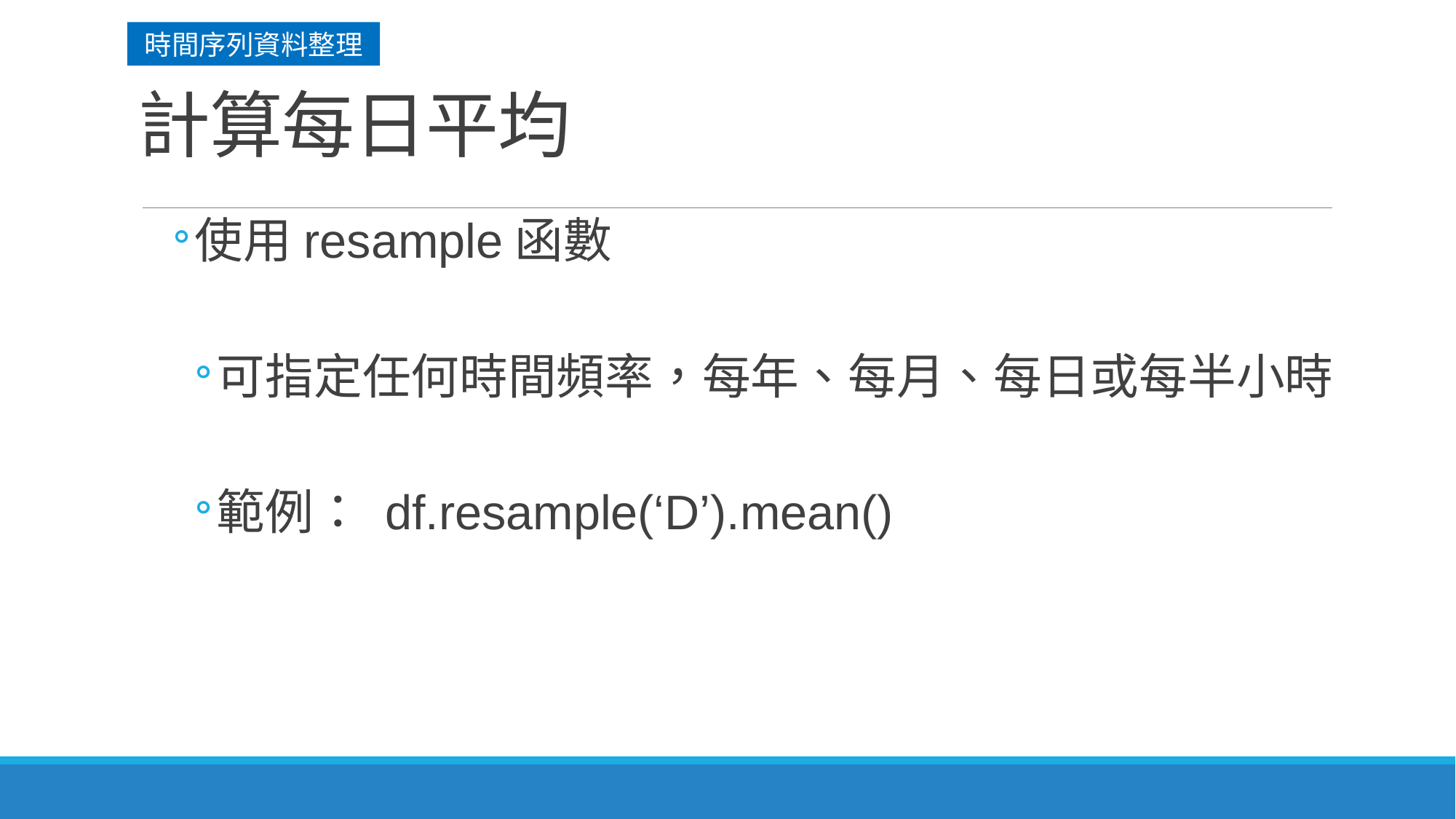

時間序列資料整理
# 計算每日平均
使用resample函數

可指定任何時間頻率，每年、每月、每日或每半小時

範例： df.resample(‘D’).mean()